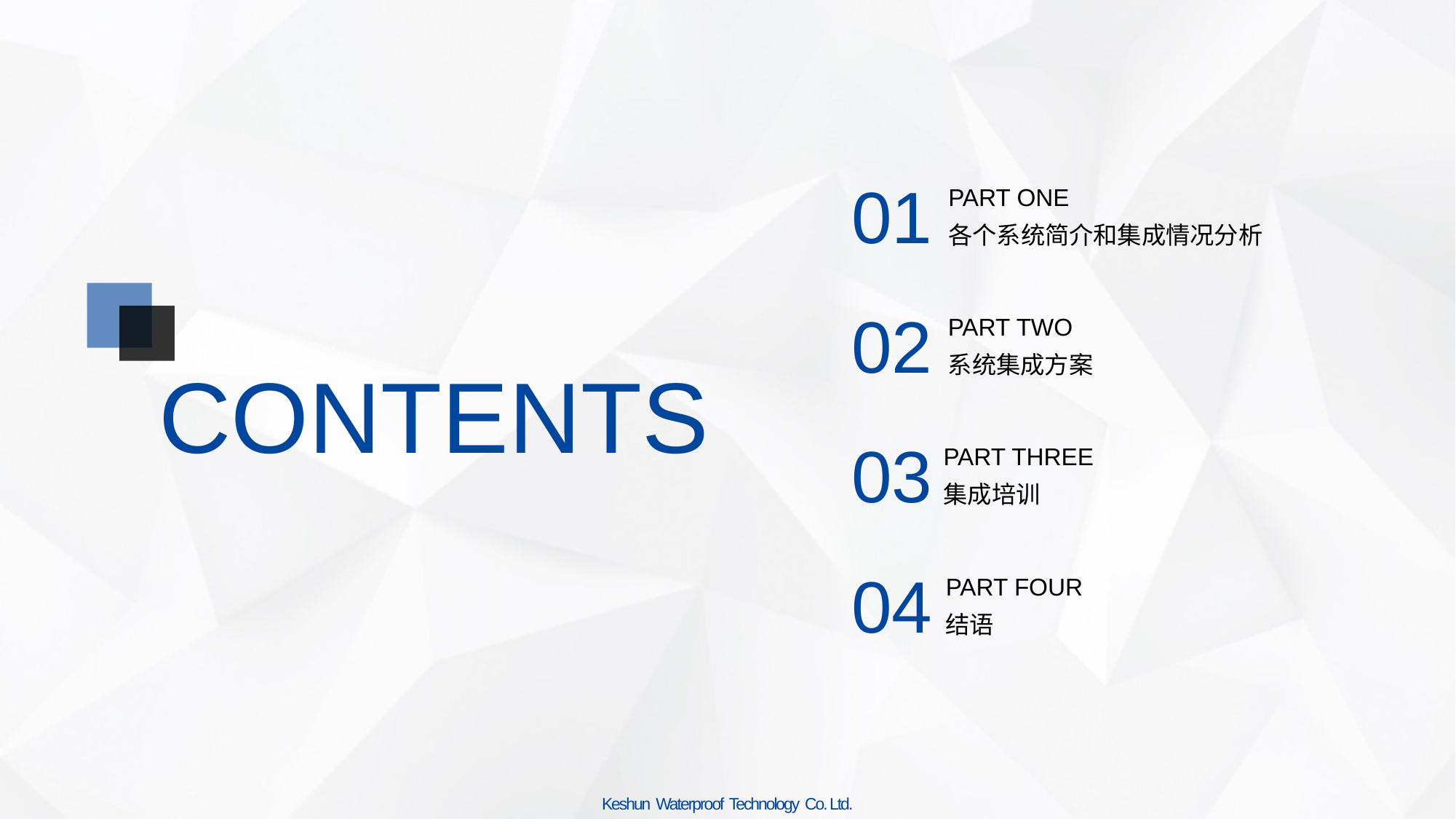

01
PART ONE
各个系统简介和集成情况分析
02
PART TWO
系统集成方案
03
PART THREE
集成培训
04
PART FOUR
结语

CONTENTS